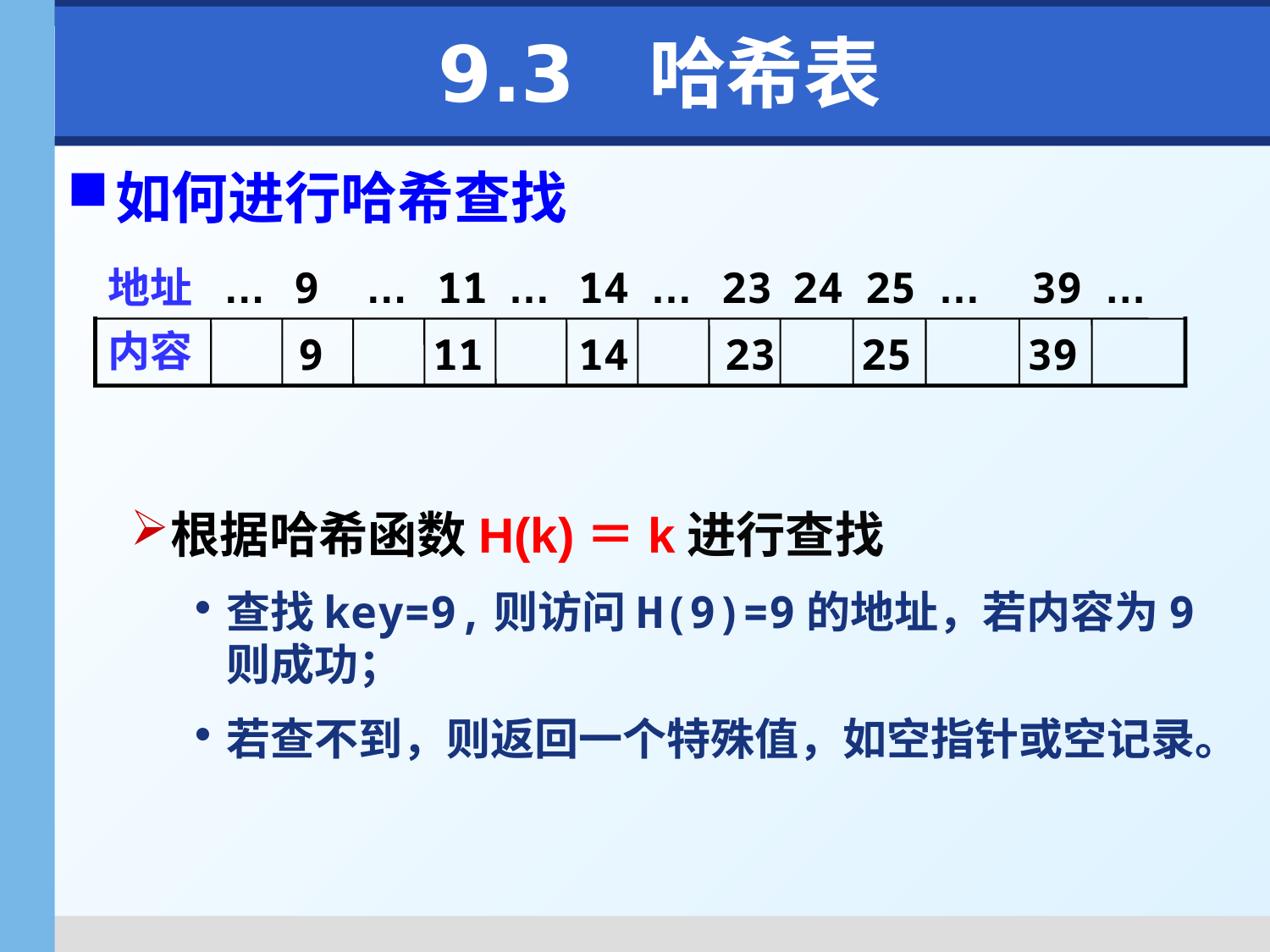

# 9.3  哈希表
如何进行哈希查找

根据哈希函数H(k)＝k进行查找
查找key=9,则访问H(9)=9的地址，若内容为9则成功；
若查不到，则返回一个特殊值，如空指针或空记录。

地址

…

9

…

11

…

14

…

23

24

25

…

39

…

内容

9
11
14
23
25
39